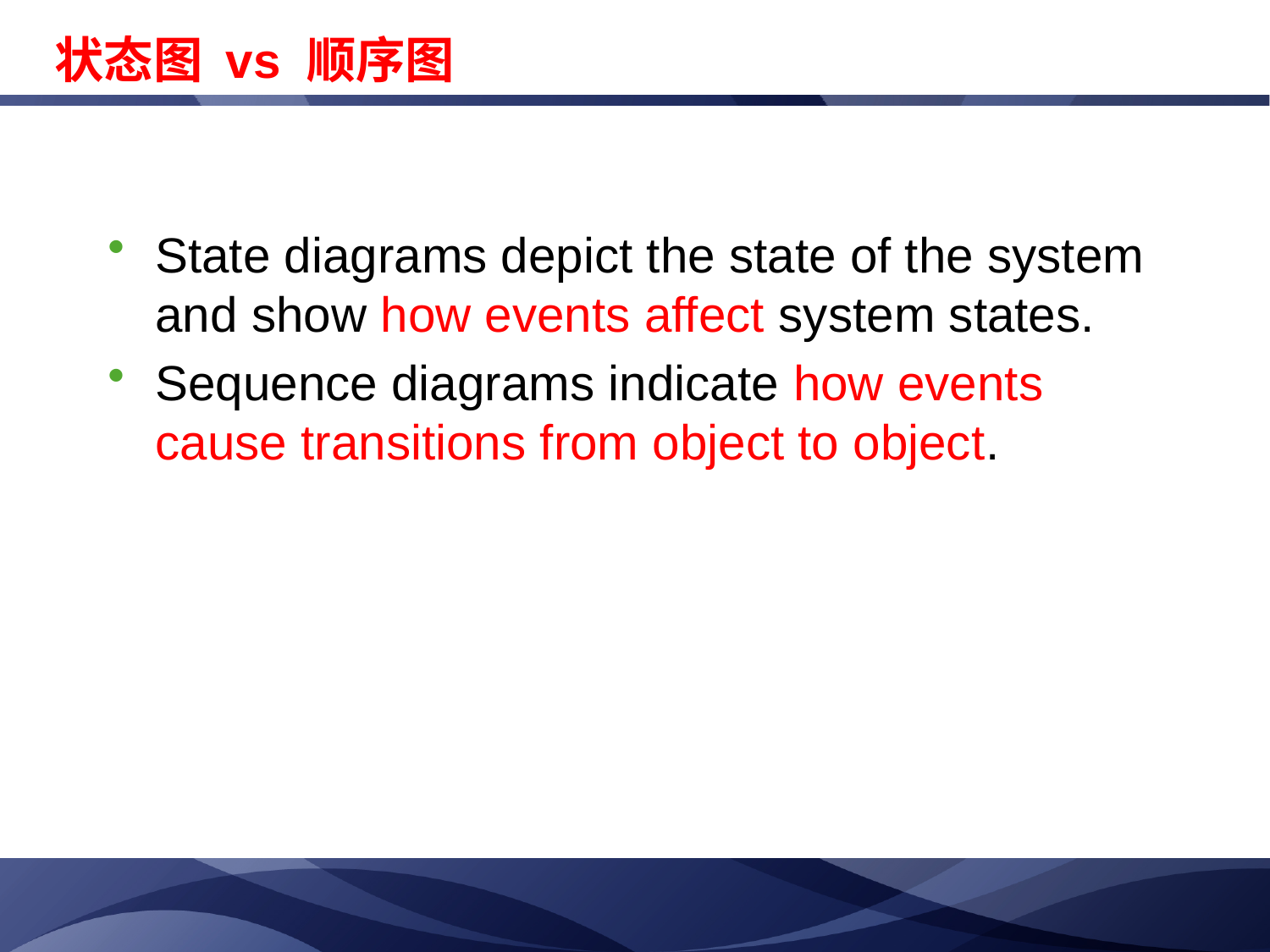

# 状态图 vs 顺序图

State diagrams depict the state of the system and show how events affect system states.
Sequence diagrams indicate how events cause transitions from object to object.